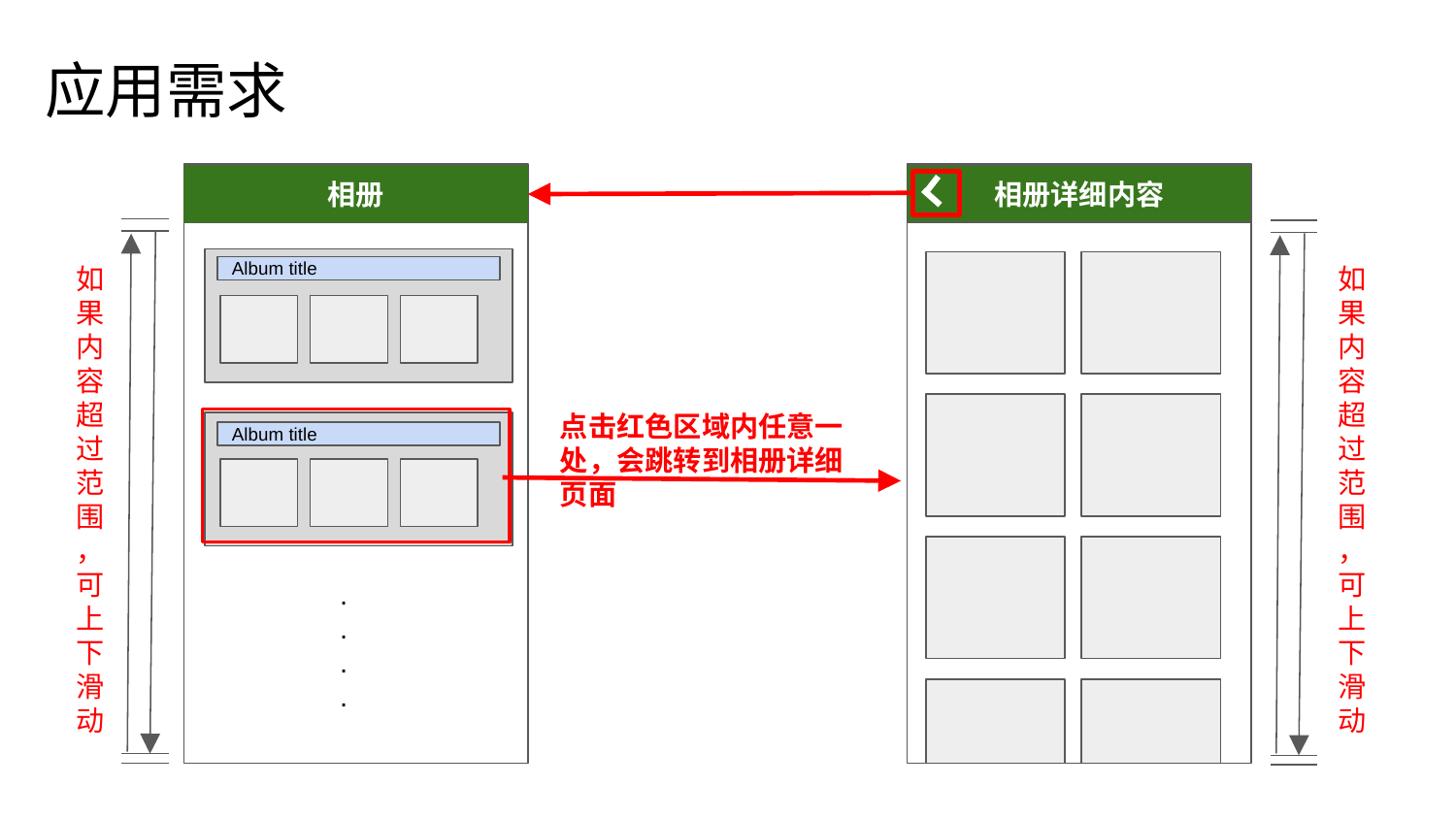

应用需求

相册

相册详细内容
如果内容超过范围，可上下滑动
如果内容超过范围，可上下滑动

Album title

点击红色区域内任意一处，会跳转到相册详细页面

Album title

.
.
.
.